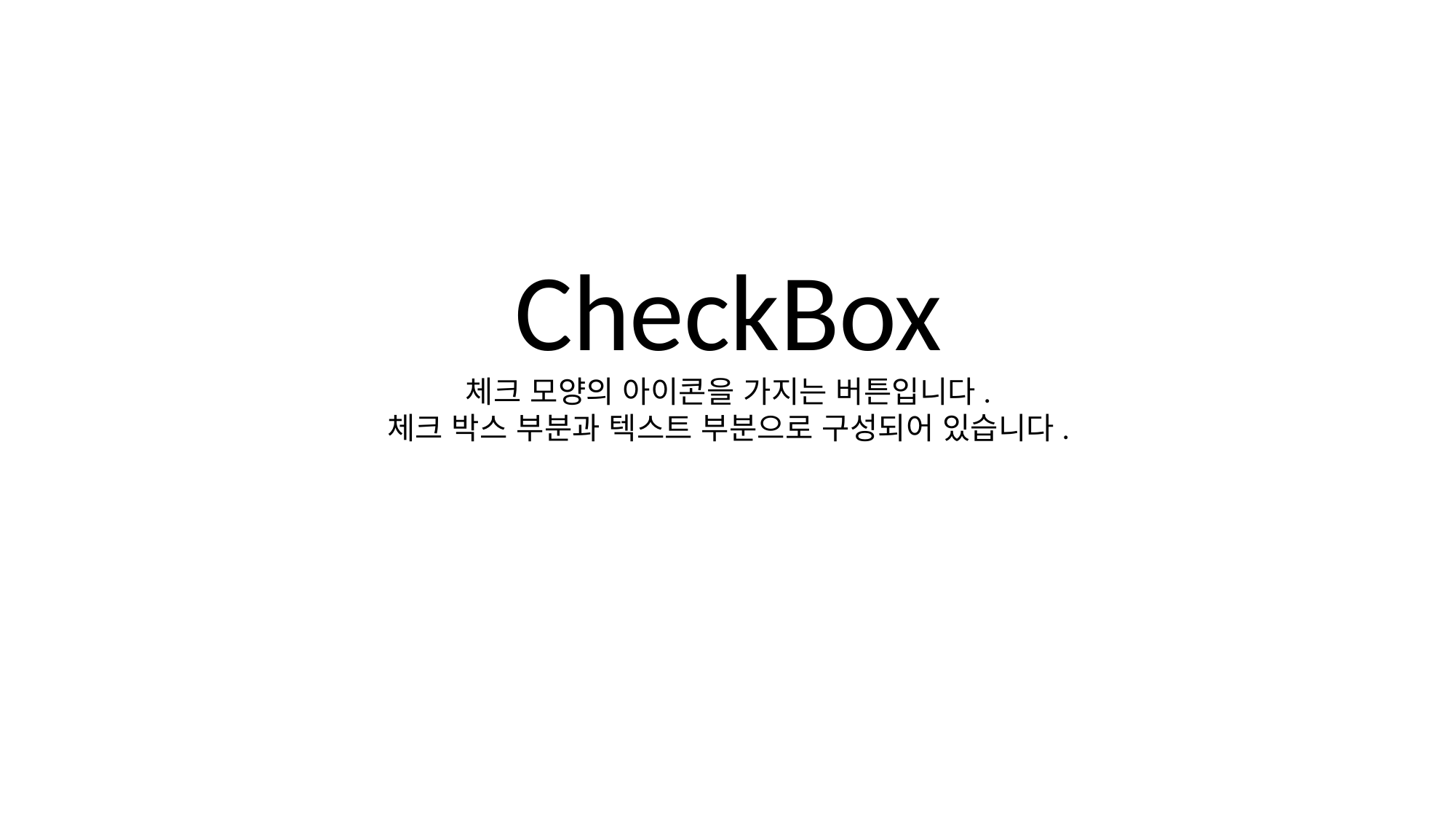

CheckBox
체크 모양의 아이콘을 가지는 버튼입니다.
체크 박스 부분과 텍스트 부분으로 구성되어 있습니다.